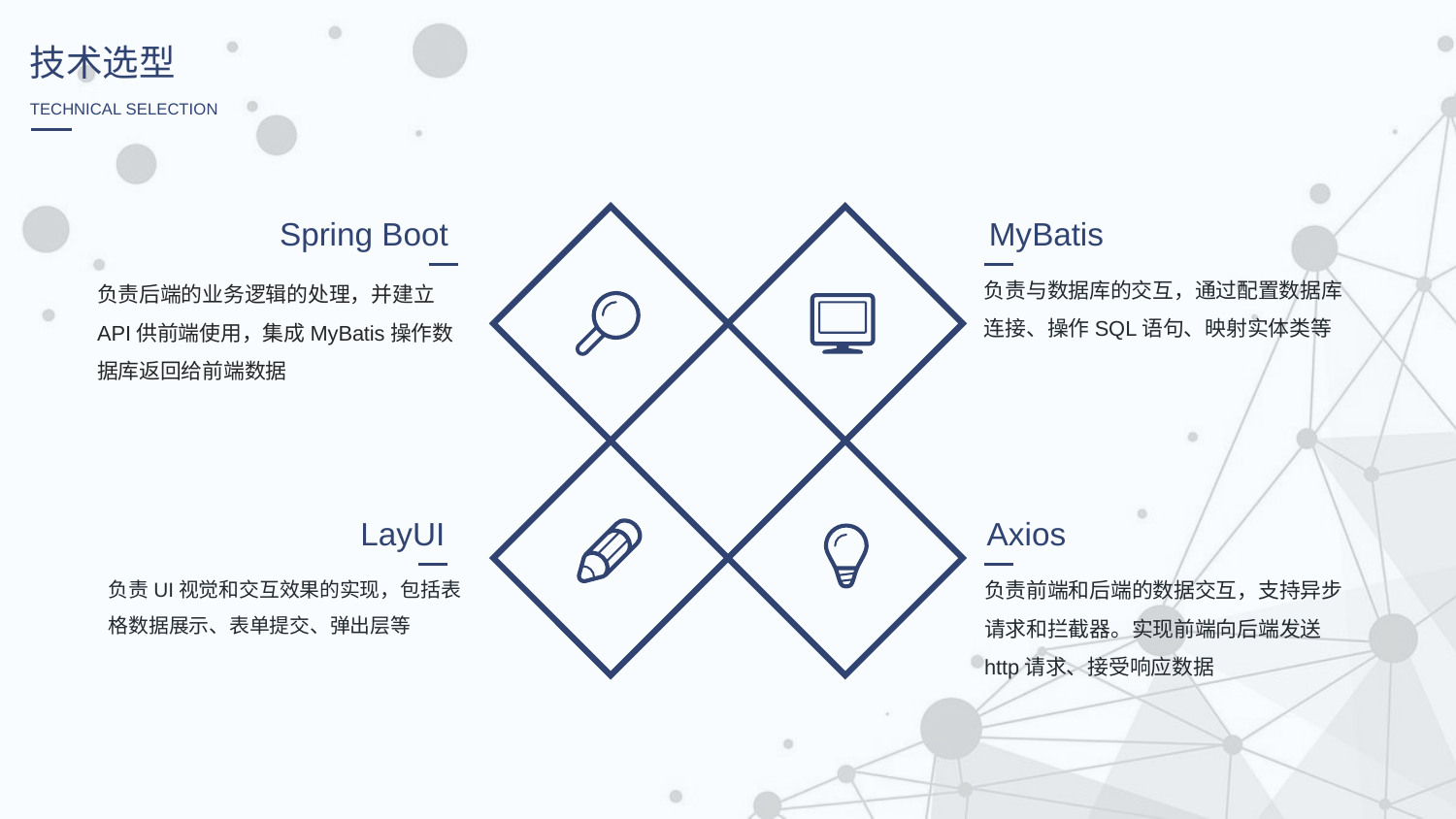

技术选型
Technical Selection
Spring Boot

MyBatis
负责与数据库的交互，通过配置数据库连接、操作SQL语句、映射实体类等
负责后端的业务逻辑的处理，并建立API供前端使用，集成MyBatis操作数据库返回给前端数据

LayUI
Axios

负责UI视觉和交互效果的实现，包括表格数据展示、表单提交、弹出层等
负责前端和后端的数据交互，支持异步请求和拦截器。实现前端向后端发送http请求、接受响应数据